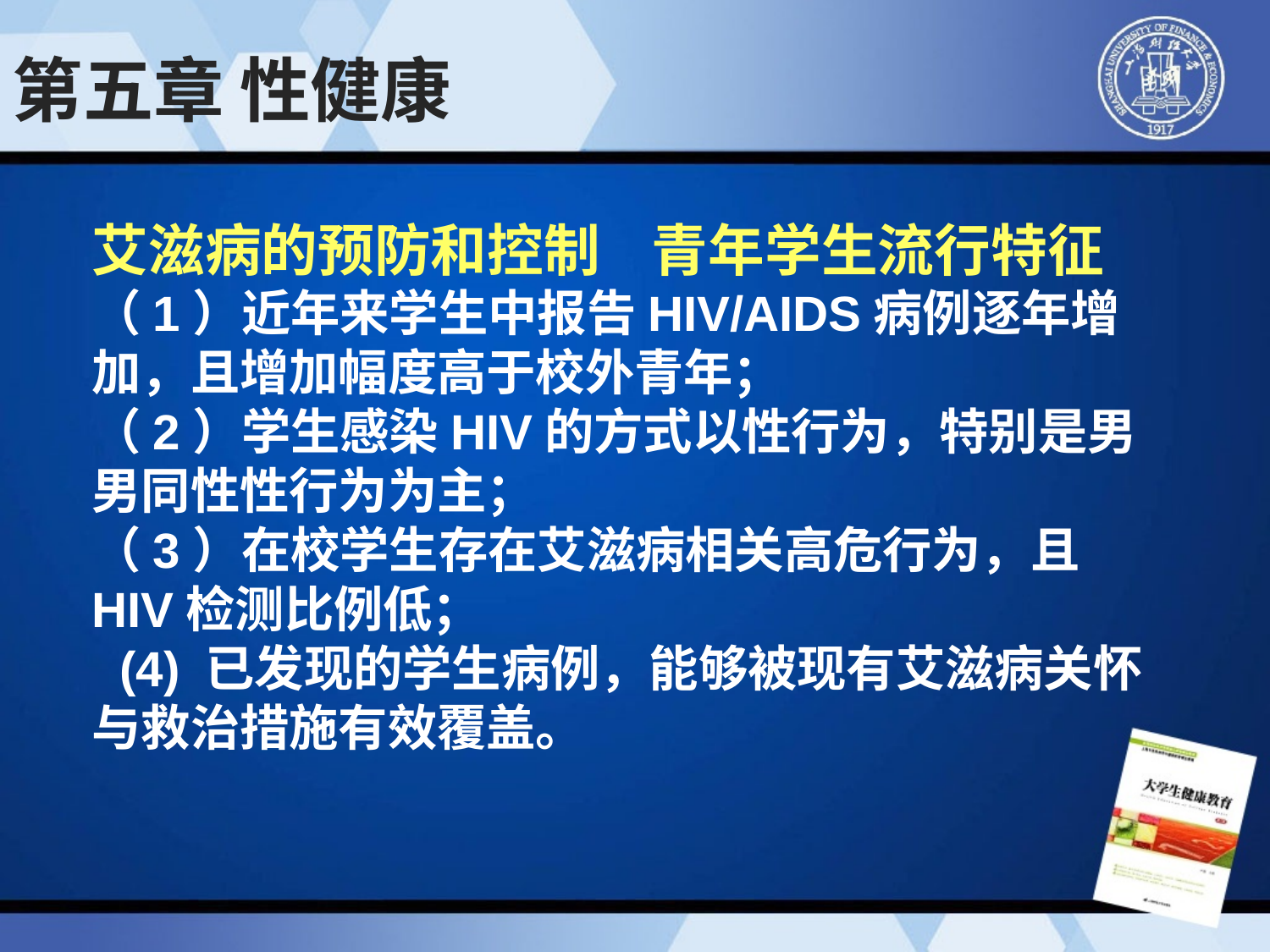

第五章 性健康
艾滋病的预防和控制    青年学生流行特征
（1）近年来学生中报告HIV/AIDS病例逐年增加，且增加幅度高于校外青年；
（2）学生感染HIV的方式以性行为，特别是男男同性性行为为主；
（3）在校学生存在艾滋病相关高危行为，且HIV检测比例低；
  (4) 已发现的学生病例，能够被现有艾滋病关怀与救治措施有效覆盖。